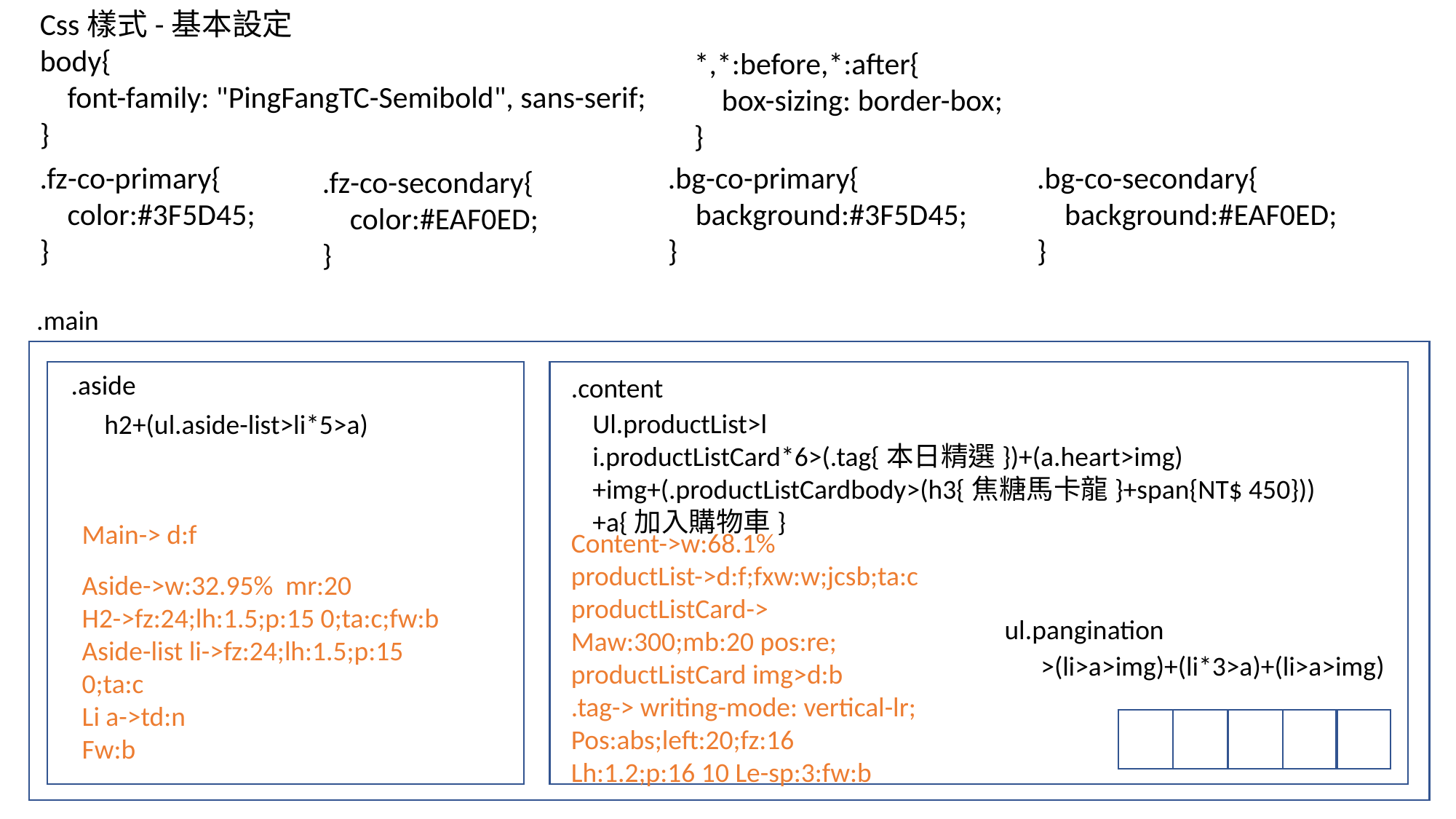

Css樣式-基本設定
body{
    font-family: "PingFangTC-Semibold", sans-serif;
}
*,*:before,*:after{
    box-sizing: border-box;
}
.fz-co-primary{
    color:#3F5D45;
}
.bg-co-primary{
    background:#3F5D45;
}
.bg-co-secondary{
    background:#EAF0ED;
}
.fz-co-secondary{
    color:#EAF0ED;
}
.main

.aside
.content
Ul.productList>l
i.productListCard*6>(.tag{本日精選})+(a.heart>img)
+img+(.productListCardbody>(h3{焦糖馬卡龍}+span{NT$ 450}))+a{加入購物車}
h2+(ul.aside-list>li*5>a)
Main-> d:f
Content->w:68.1%
productList->d:f;fxw:w;jcsb;ta:c
productListCard->
Maw:300;mb:20 pos:re;
productListCard img>d:b
.tag-> writing-mode: vertical-lr;
Pos:abs;left:20;fz:16
Lh:1.2;p:16 10 Le-sp:3:fw:b

Aside->w:32.95%  mr:20
H2->fz:24;lh:1.5;p:15 0;ta:c;fw:b
Aside-list li->fz:24;lh:1.5;p:15 0;ta:c
Li a->td:n
Fw:b
ul.pangination
>(li>a>img)+(li*3>a)+(li>a>img)

0